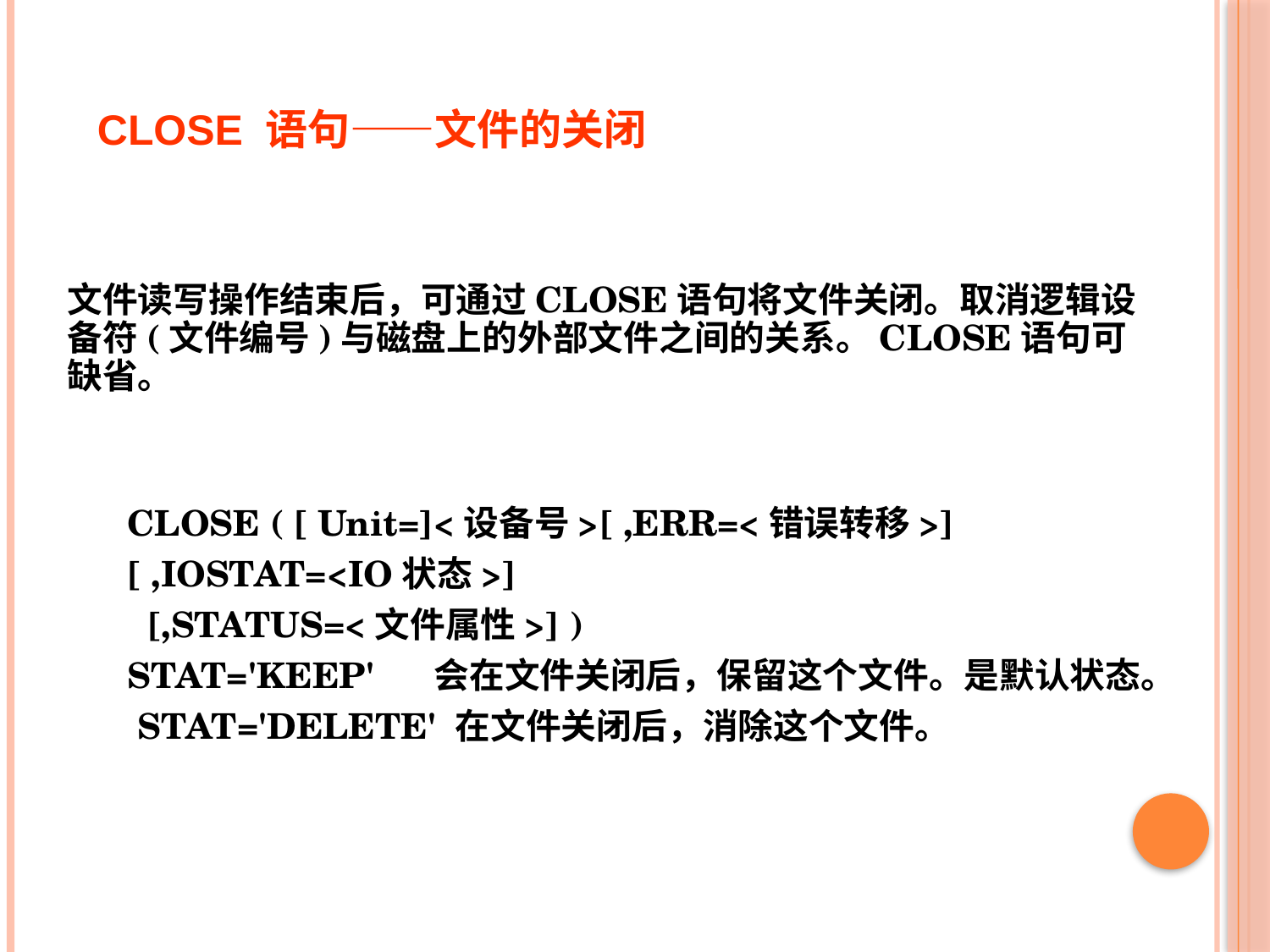

CLOSE 语句——文件的关闭
文件读写操作结束后，可通过CLOSE语句将文件关闭。取消逻辑设备符(文件编号)与磁盘上的外部文件之间的关系。CLOSE语句可缺省。
CLOSE ( [ Unit=]<设备号>[ ,ERR=<错误转移>][ ,IOSTAT=<IO状态>]
  [,STATUS=<文件属性>] )
STAT='KEEP'     会在文件关闭后，保留这个文件。是默认状态。
 STAT='DELETE' 在文件关闭后，消除这个文件。